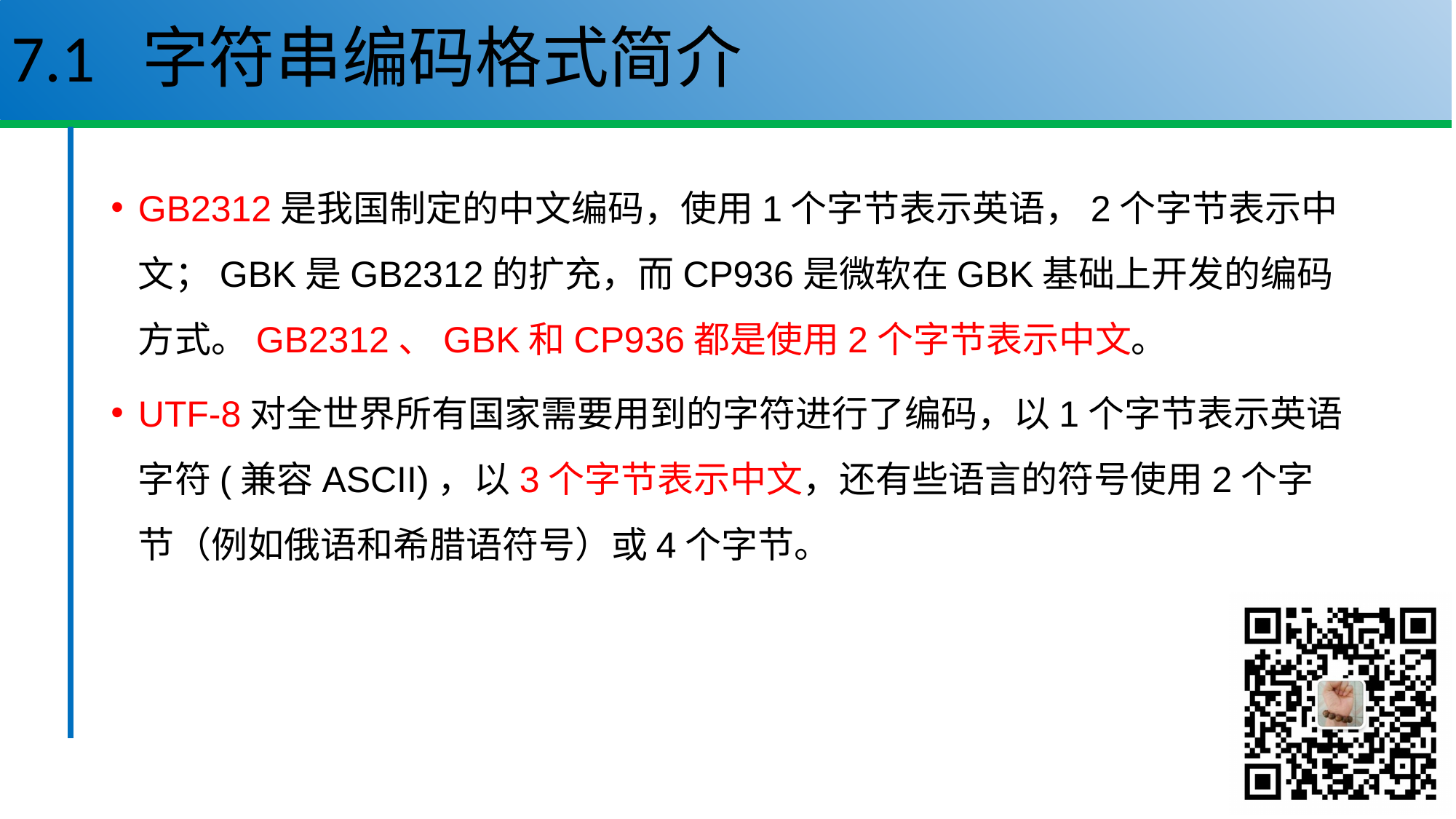

# 7.1  字符串编码格式简介
GB2312是我国制定的中文编码，使用1个字节表示英语，2个字节表示中文；GBK是GB2312的扩充，而CP936是微软在GBK基础上开发的编码方式。GB2312、GBK和CP936都是使用2个字节表示中文。
UTF-8对全世界所有国家需要用到的字符进行了编码，以1个字节表示英语字符(兼容ASCII)，以3个字节表示中文，还有些语言的符号使用2个字节（例如俄语和希腊语符号）或4个字节。
7